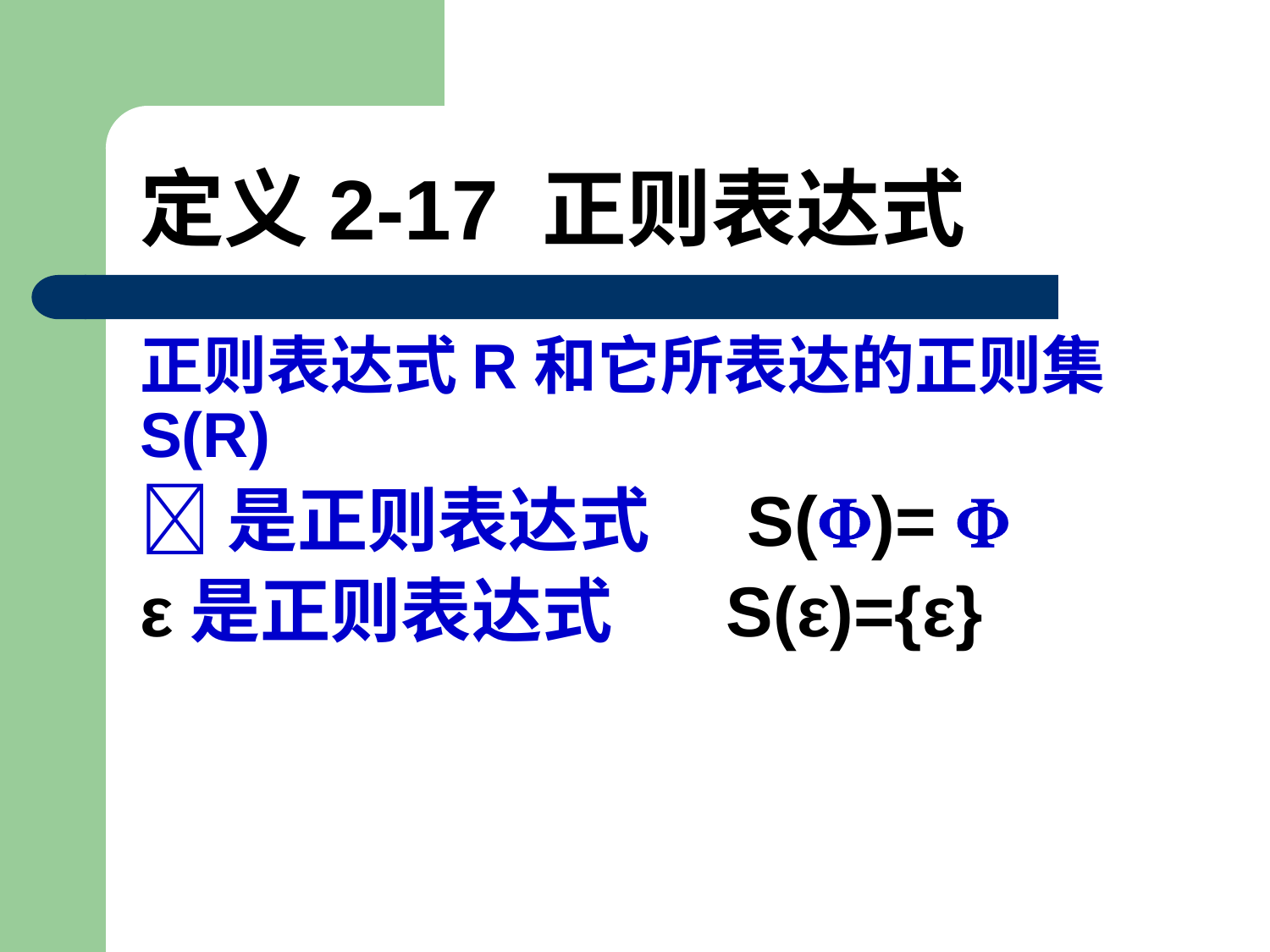

# 定义2-17 正则表达式
正则表达式R和它所表达的正则集S(R)
Φ是正则表达式     S(Φ)= Φ
ε是正则表达式      S(ε)={ε}